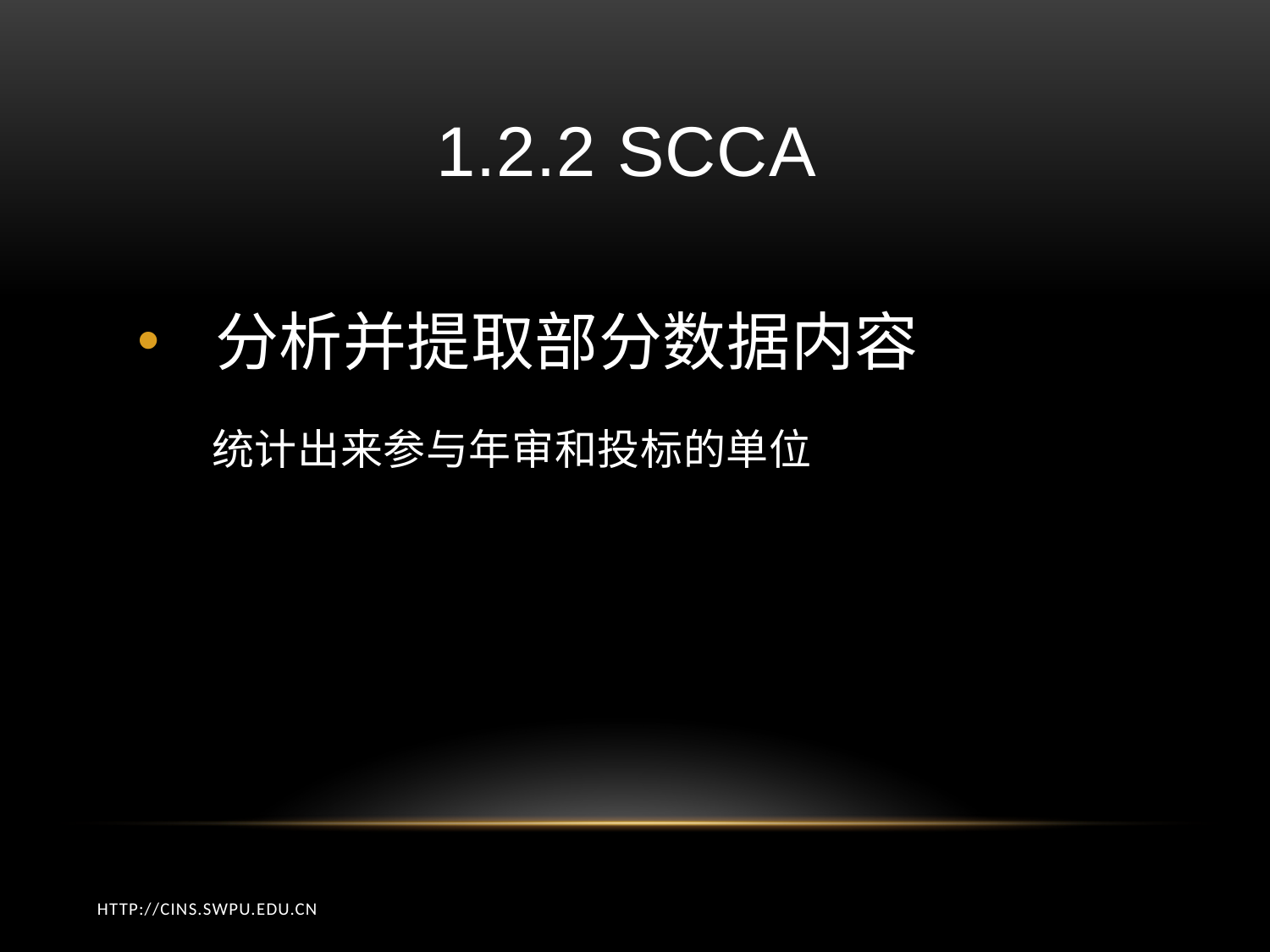

# 1.2.2 SCCA

 分析并提取部分数据内容
    统计出来参与年审和投标的单位

http://cins.swpu.edu.cn
8